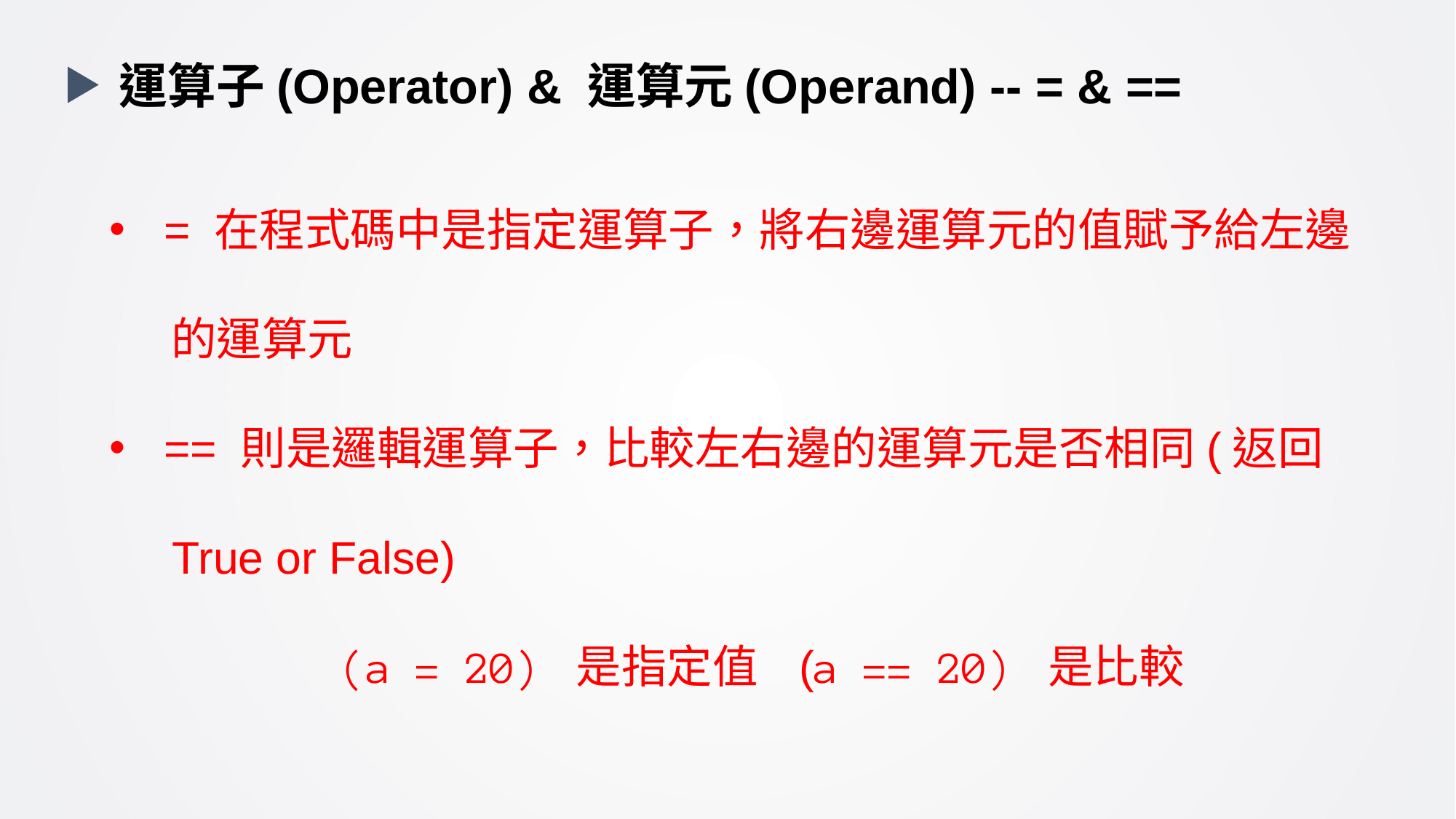

運算子(Operator) & 運算元(Operand) -- = & ==

= 在程式碼中是指定運算子，將右邊運算元的值賦予給左邊

     的運算元

== 則是邏輯運算子，比較左右邊的運算元是否相同(返回

     True or False)

(a = 20) 是指定值   (a == 20) 是比較